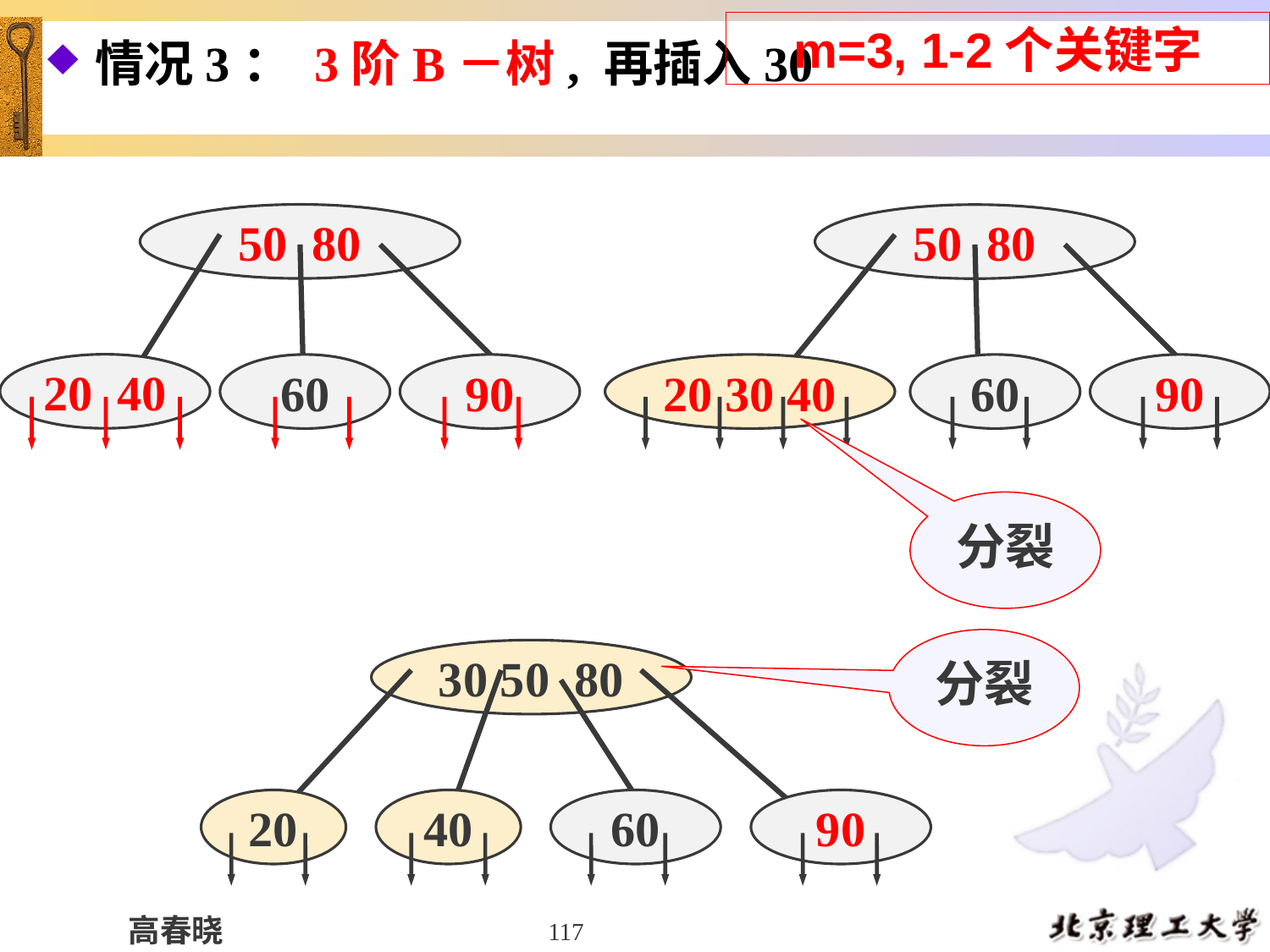

m=3, 1-2个关键字
情况3： 3阶B－树, 再插入30
50  80

20  40
60
90
50  80

20 30 40
60
90

分裂
分裂
30 50  80

20
40
60
90

117